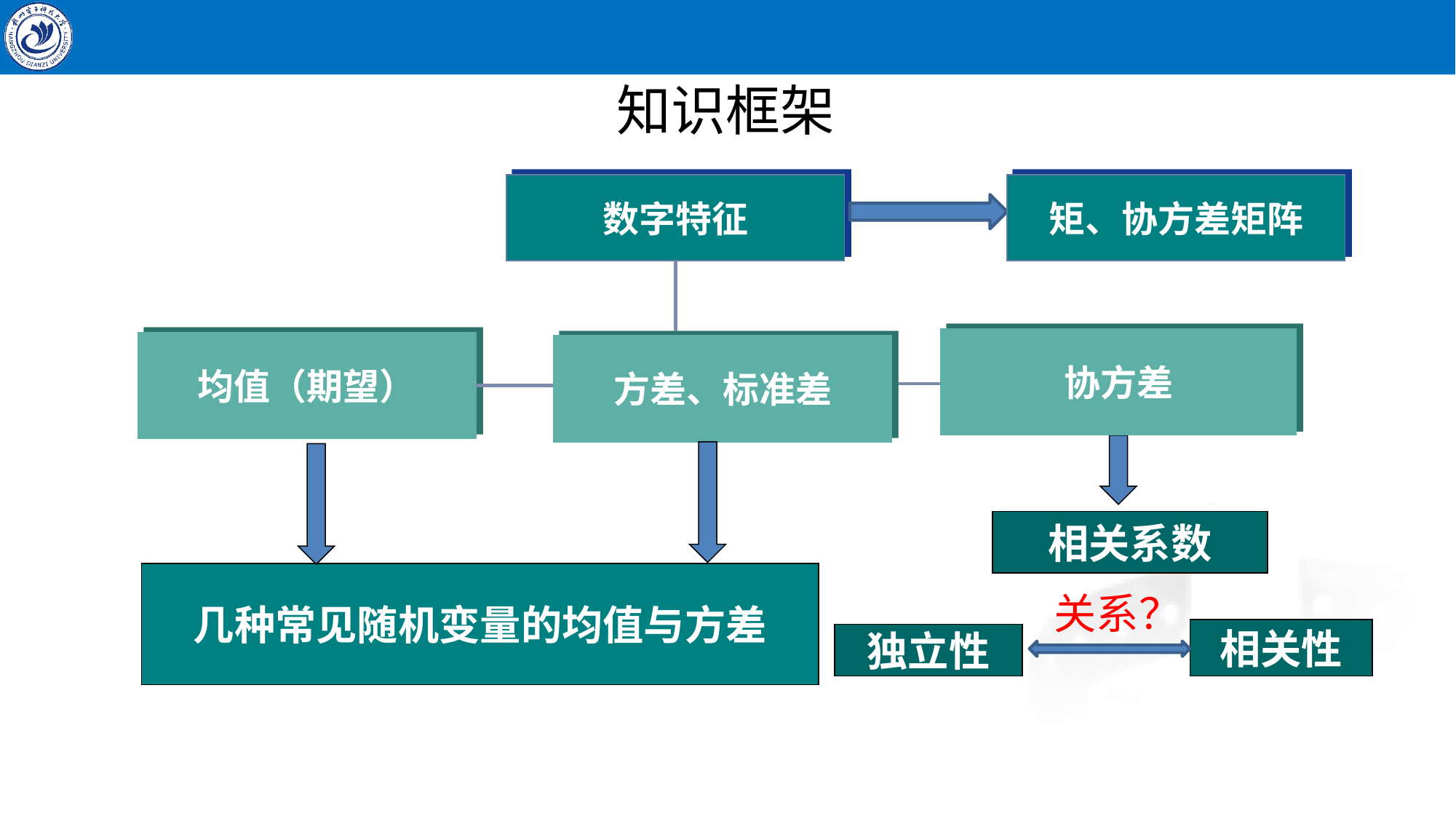

知识框架
矩、协方差矩阵
数字特征

协方差
均值（期望）
方差、标准差

相关系数
几种常见随机变量的均值与方差
关系？
相关性
独立性